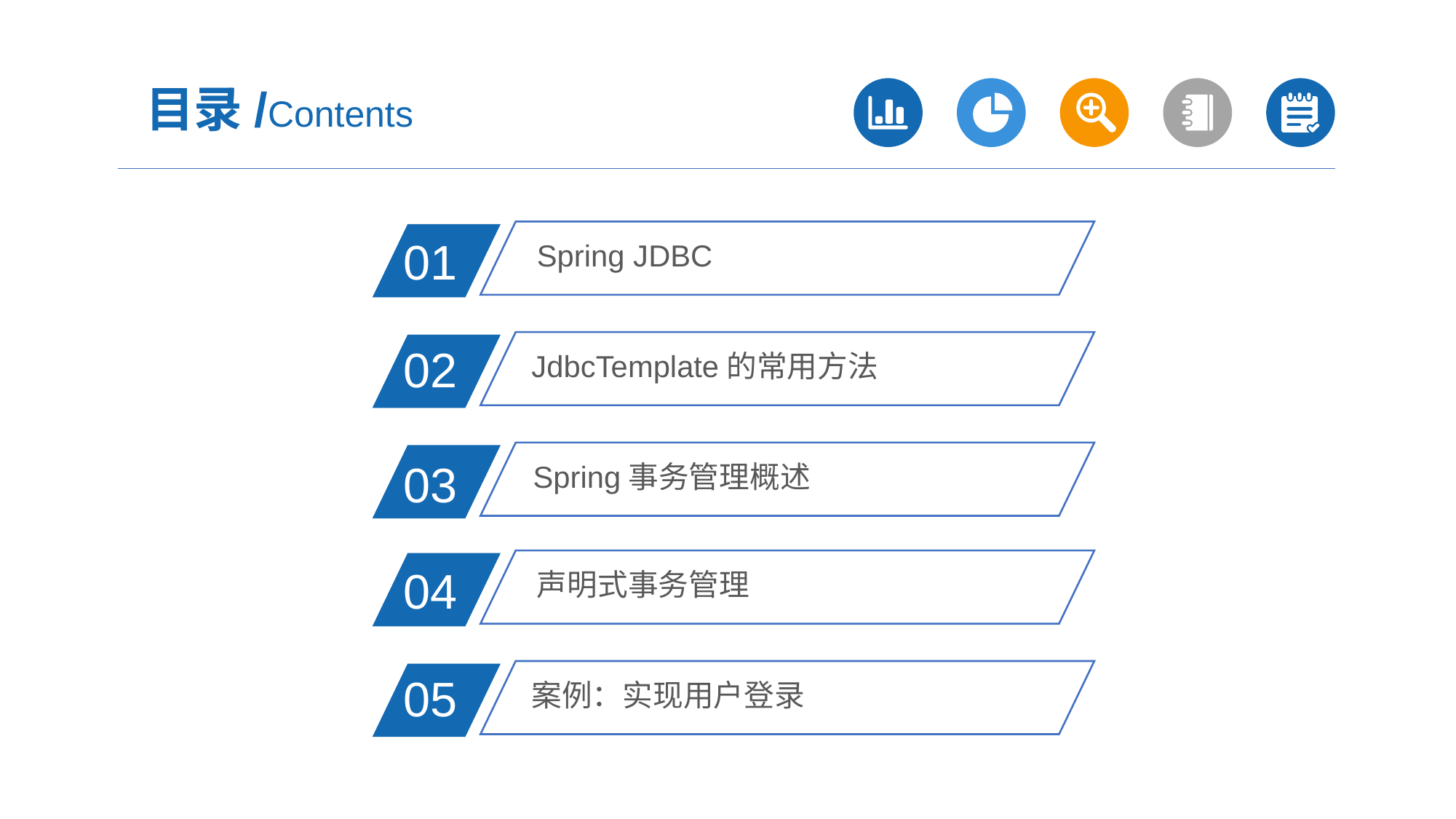

目录/Contents

Spring JDBC

01

JdbcTemplate的常用方法
02

Spring事务管理概述

03

声明式事务管理

04

案例：实现用户登录
05